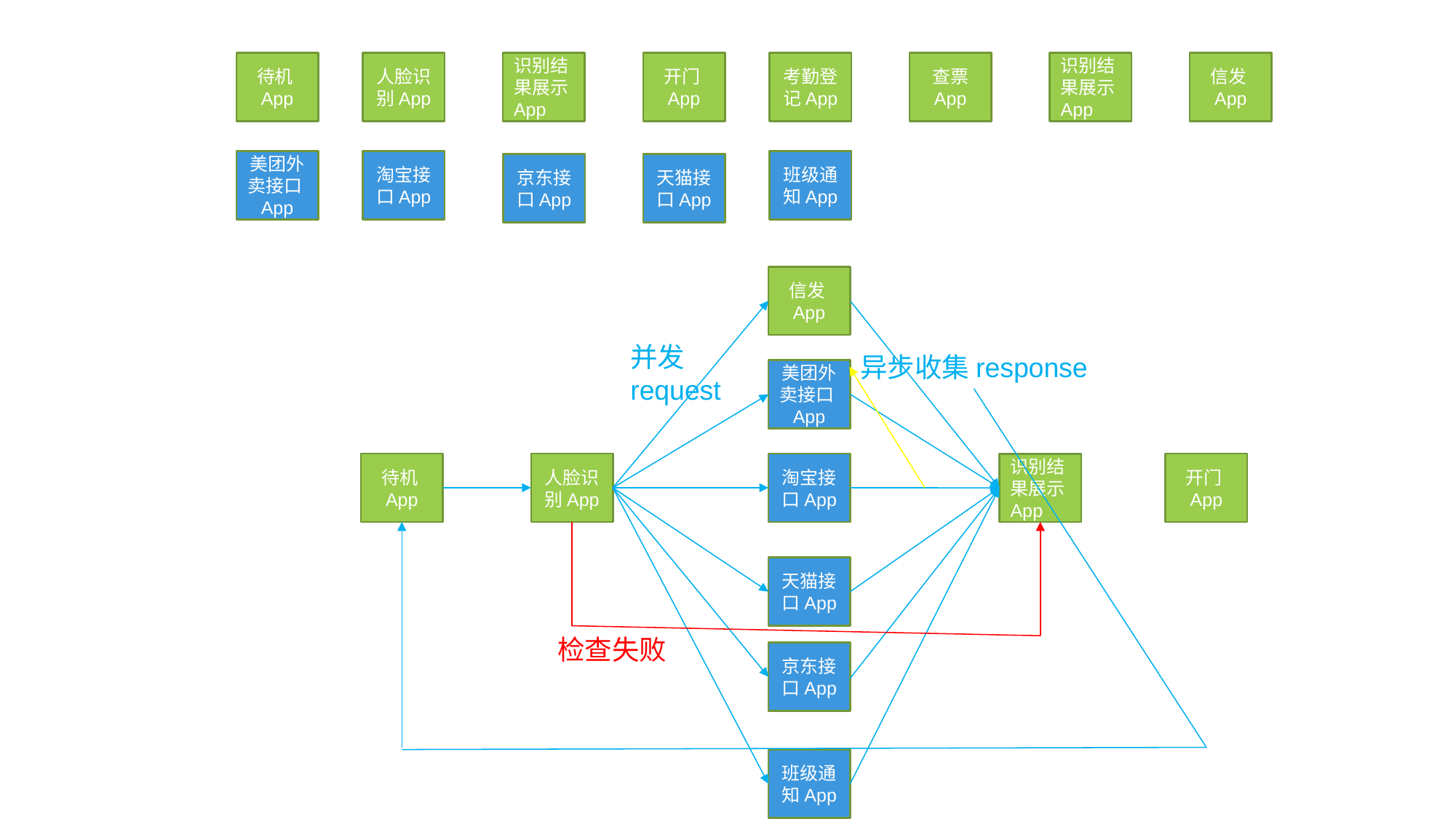

延迟符
信发App
待机App
人脸识别App
识别结果展示App
开门App
考勤登记App
查票
App
识别结果展示App
美团外卖接口App
淘宝接口App
班级通知App
京东接口App
天猫接口App
信发App
并发request
异步收集response
美团外卖接口App
待机App
人脸识别App
淘宝接口App
识别结果展示App
天猫接口App
检查失败
京东接口App
班级通知App
开门App